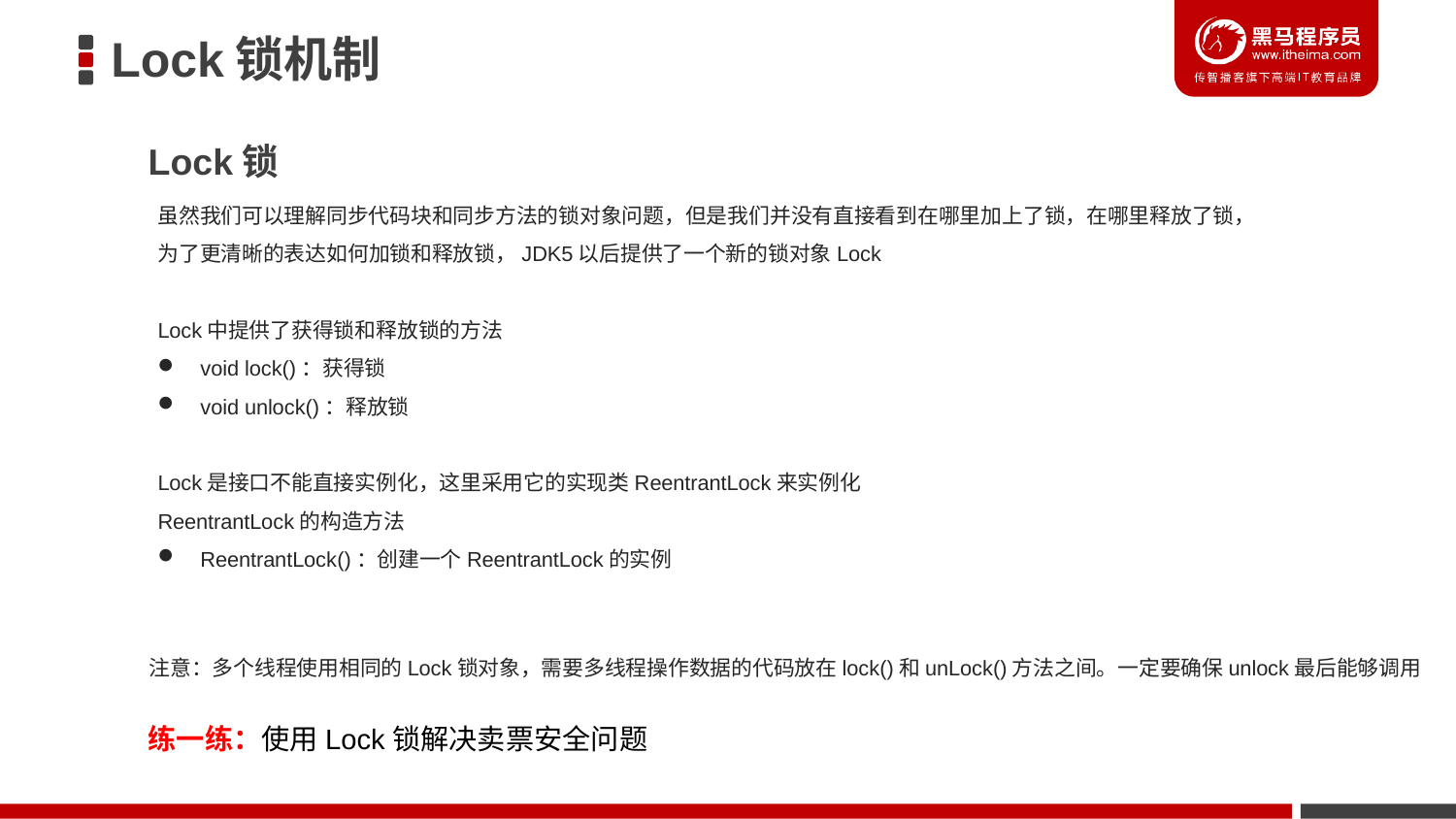

Lock锁机制
Lock锁
虽然我们可以理解同步代码块和同步方法的锁对象问题，但是我们并没有直接看到在哪里加上了锁，在哪里释放了锁，
为了更清晰的表达如何加锁和释放锁，JDK5以后提供了一个新的锁对象Lock

Lock中提供了获得锁和释放锁的方法
void lock()：获得锁
void unlock()：释放锁

Lock是接口不能直接实例化，这里采用它的实现类ReentrantLock来实例化
ReentrantLock的构造方法
ReentrantLock​()：创建一个ReentrantLock的实例
注意：多个线程使用相同的Lock锁对象，需要多线程操作数据的代码放在lock()和unLock()方法之间。一定要确保unlock最后能够调用
练一练：使用Lock锁解决卖票安全问题